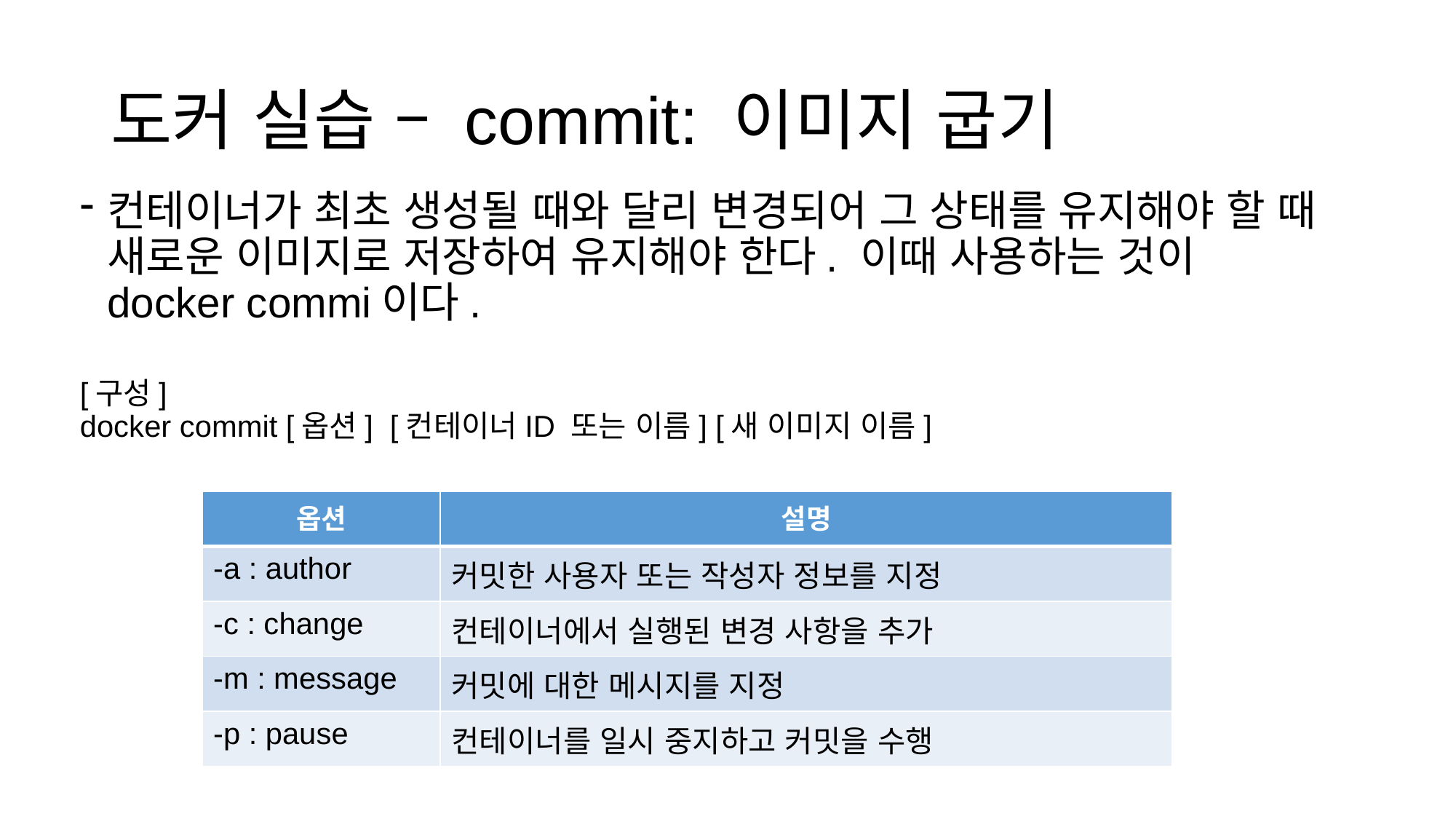

# 도커 실습 – commit: 이미지 굽기
컨테이너가 최초 생성될 때와 달리 변경되어 그 상태를 유지해야 할 때 새로운 이미지로 저장하여 유지해야 한다. 이때 사용하는 것이
docker commi이다.
[구성]
docker commit [옵션]  [컨테이너ID 또는 이름] [새 이미지 이름]

| 옵션 | 설명 |
| --- | --- |
| -a : author | 커밋한 사용자 또는 작성자 정보를 지정 |
| -c : change | 컨테이너에서 실행된 변경 사항을 추가 |
| -m : message | 커밋에 대한 메시지를 지정 |
| -p : pause | 컨테이너를 일시 중지하고 커밋을 수행 |